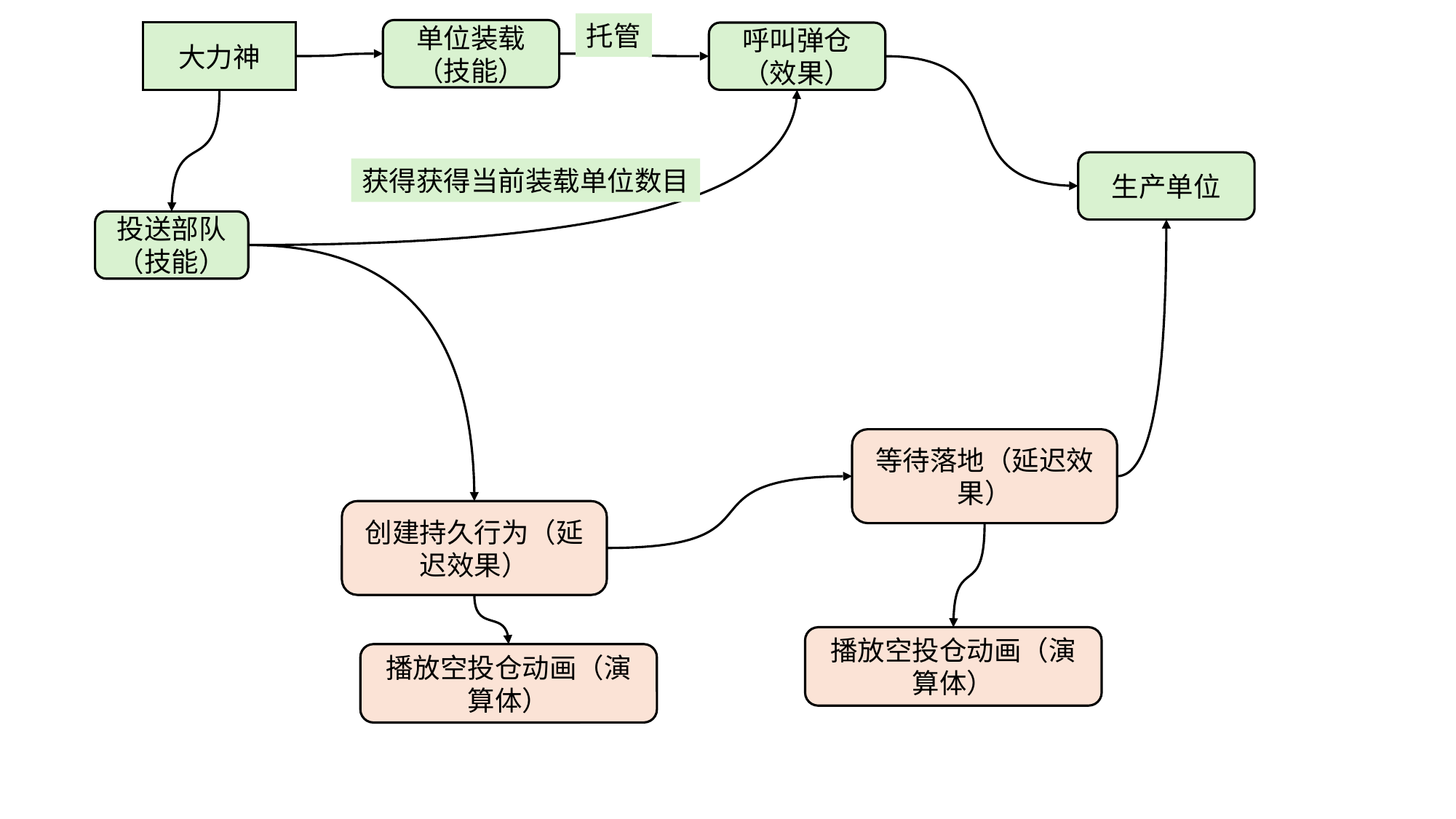

托管
单位装载（技能）
大力神
呼叫弹仓（效果）
生产单位
获得获得当前装载单位数目
投送部队（技能）
等待落地（延迟效果）
创建持久行为（延迟效果）
播放空投仓动画（演算体）
播放空投仓动画（演算体）